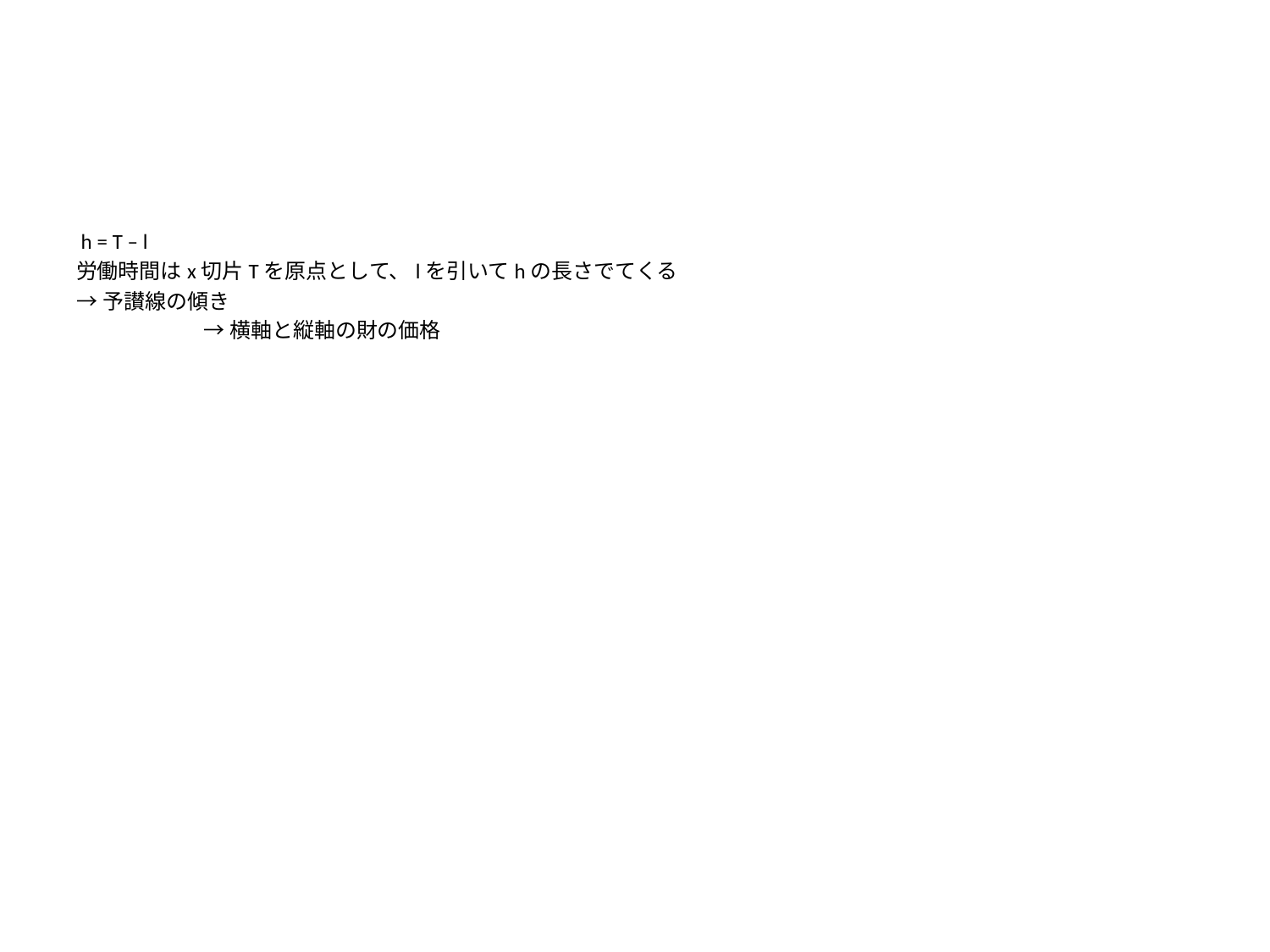

#
 h = T – l
労働時間はx切片Tを原点として、lを引いてhの長さでてくる
→予讃線の傾き
	→横軸と縦軸の財の価格